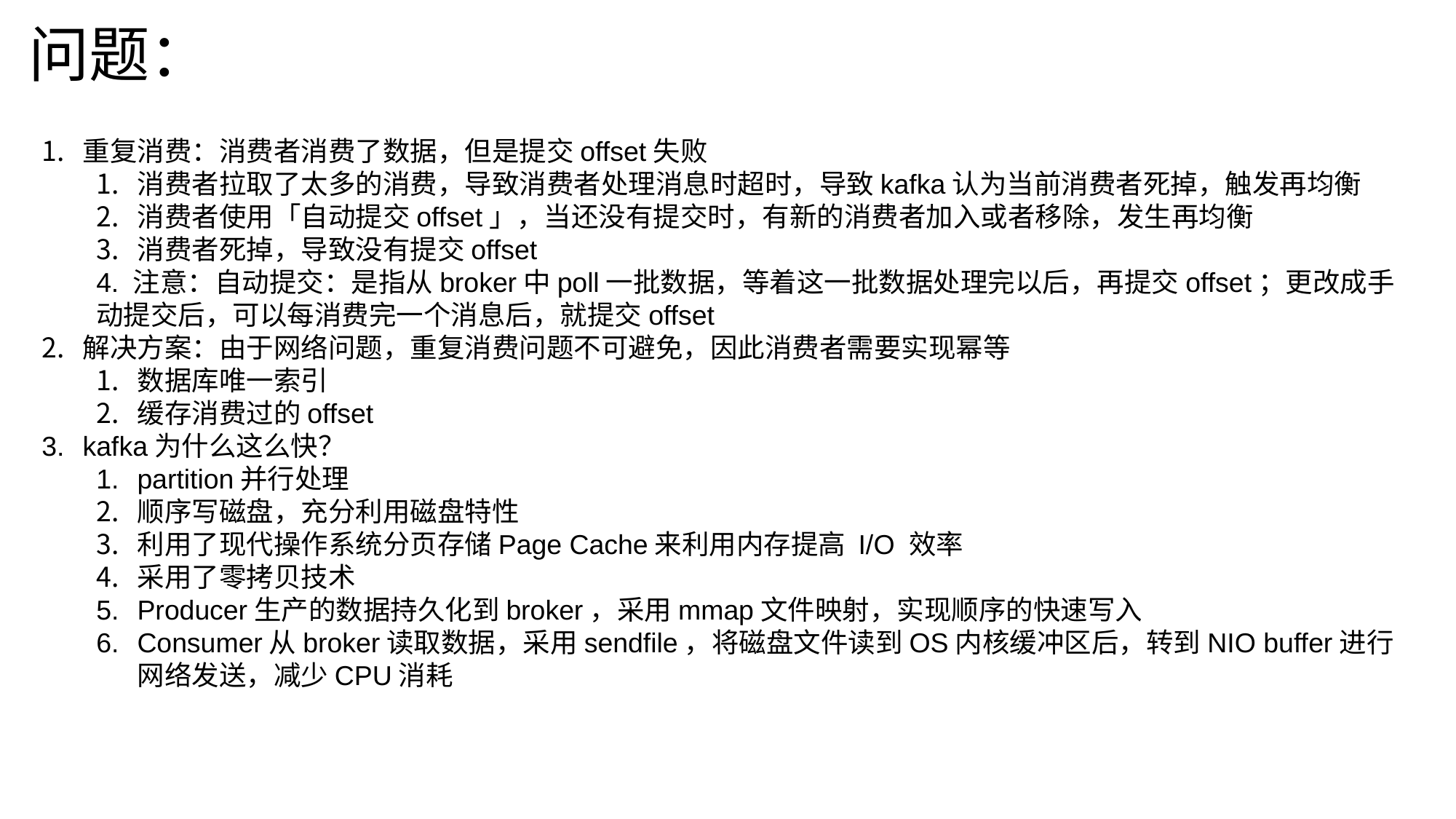

问题：

重复消费：消费者消费了数据，但是提交offset失败
消费者拉取了太多的消费，导致消费者处理消息时超时，导致kafka认为当前消费者死掉，触发再均衡
消费者使用「自动提交offset」，当还没有提交时，有新的消费者加入或者移除，发生再均衡
消费者死掉，导致没有提交offset
4. 注意：自动提交：是指从broker中poll一批数据，等着这一批数据处理完以后，再提交offset；更改成手动提交后，可以每消费完一个消息后，就提交offset
解决方案：由于网络问题，重复消费问题不可避免，因此消费者需要实现幂等
数据库唯一索引
缓存消费过的offset
kafka为什么这么快？
partition并行处理
顺序写磁盘，充分利用磁盘特性
利用了现代操作系统分页存储Page Cache来利用内存提高 I/O 效率
采用了零拷贝技术
Producer生产的数据持久化到broker，采用mmap文件映射，实现顺序的快速写入
Consumer从broker读取数据，采用sendfile，将磁盘文件读到OS内核缓冲区后，转到NIO buffer进行网络发送，减少CPU消耗